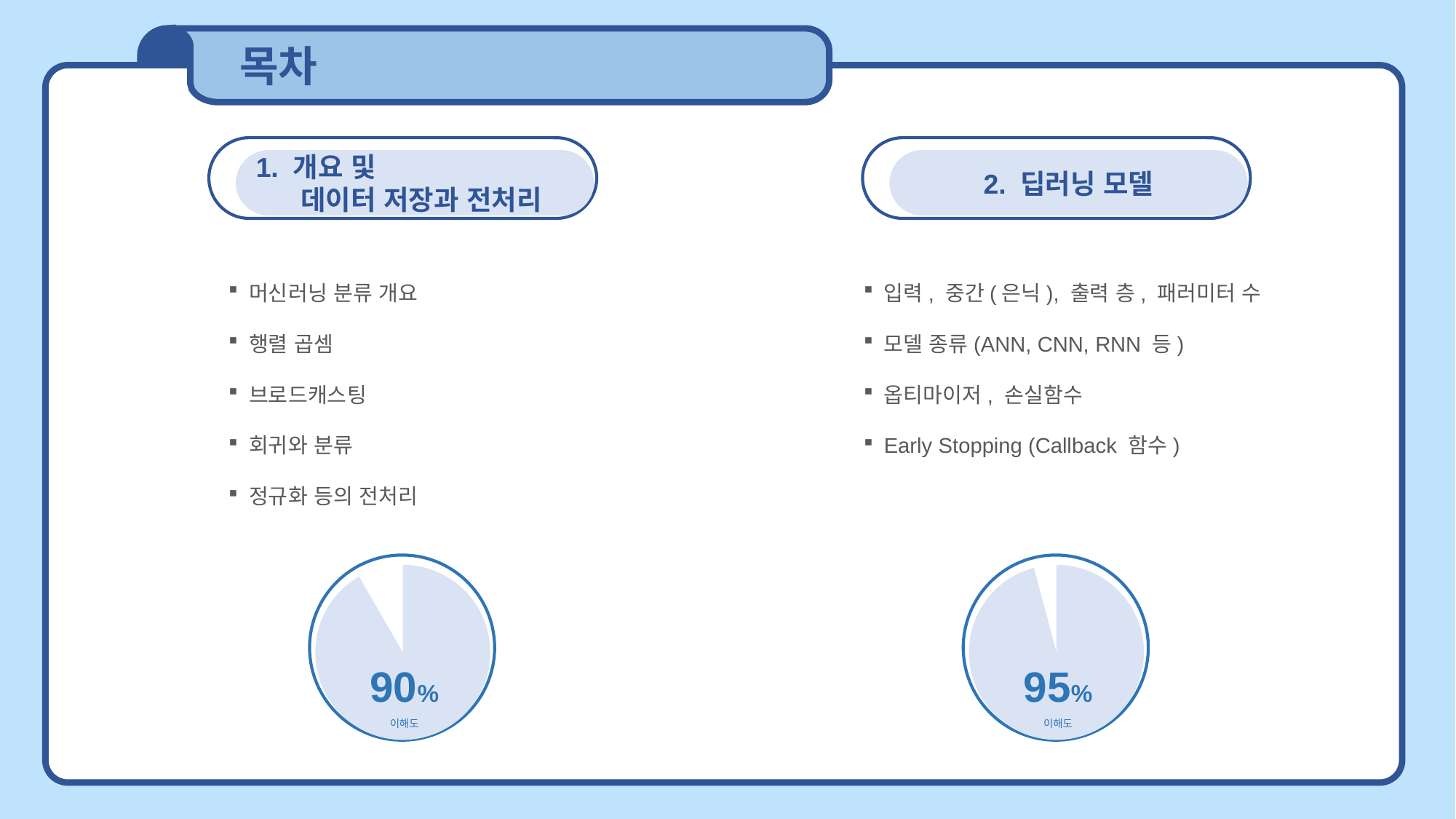

목차

CONTENTS
1. 개요 및
     데이터 저장과 전처리
CONTENTS
2. 딥러닝 모델
머신러닝 분류 개요
행렬 곱셈
브로드캐스팅
회귀와 분류
정규화 등의 전처리
입력, 중간(은닉), 출력 층, 패러미터 수
모델 종류(ANN, CNN, RNN 등)
옵티마이저, 손실함수
Early Stopping (Callback 함수)

90%
이해도
95%
이해도
CONTENTS
CONTENTS